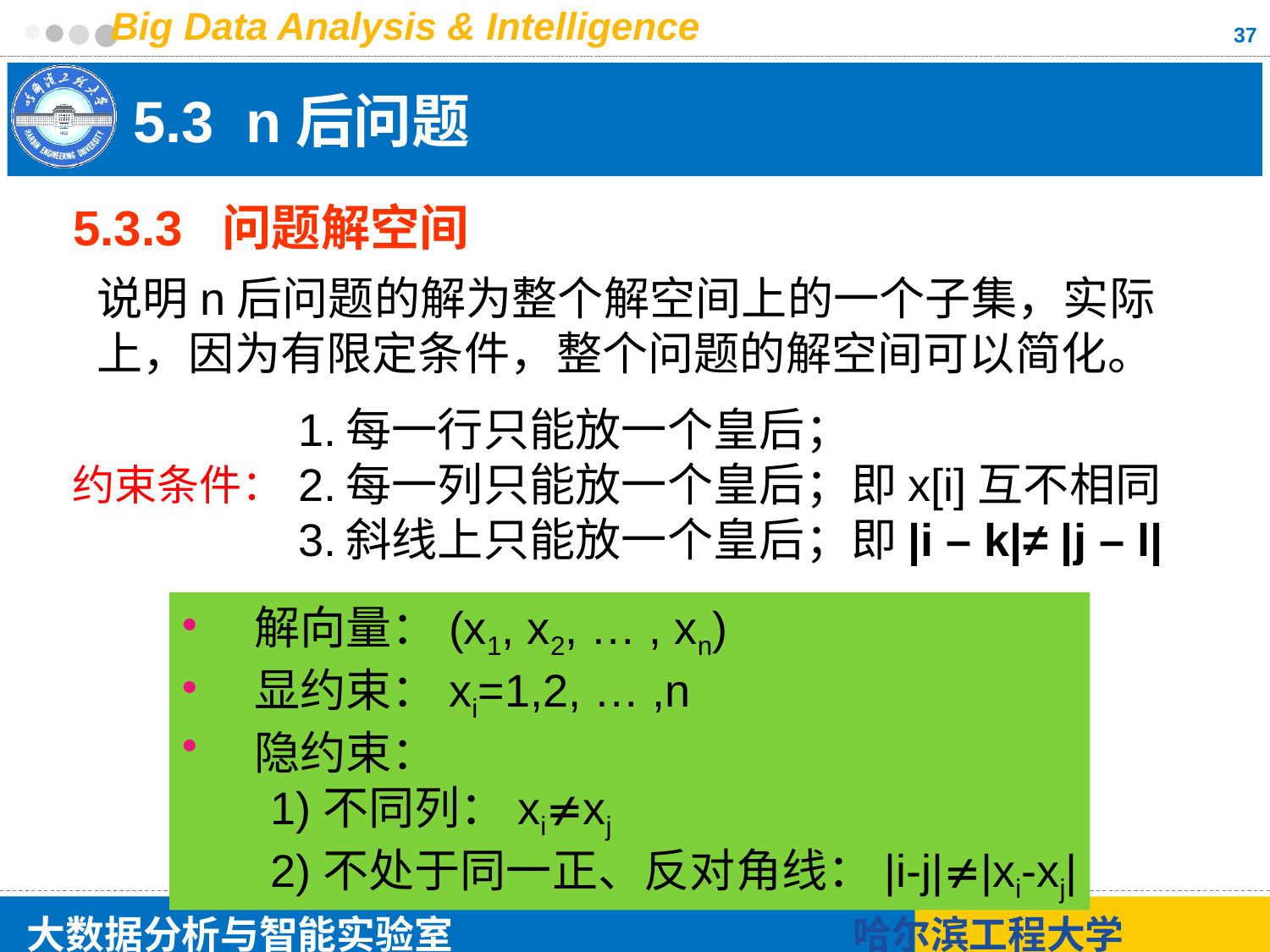

37
# 5.3  n后问题
5.3.3  问题解空间
说明n后问题的解为整个解空间上的一个子集，实际上，因为有限定条件，整个问题的解空间可以简化。
每一行只能放一个皇后；
每一列只能放一个皇后；即x[i]互不相同
斜线上只能放一个皇后；即|i – k|≠ |j – l|
   约束条件：
   解向量：(x1, x2, … , xn)
   显约束：xi=1,2, … ,n
   隐约束：
       1)不同列：xi≠xj
       2)不处于同一正、反对角线：|i-j|≠|xi-xj|